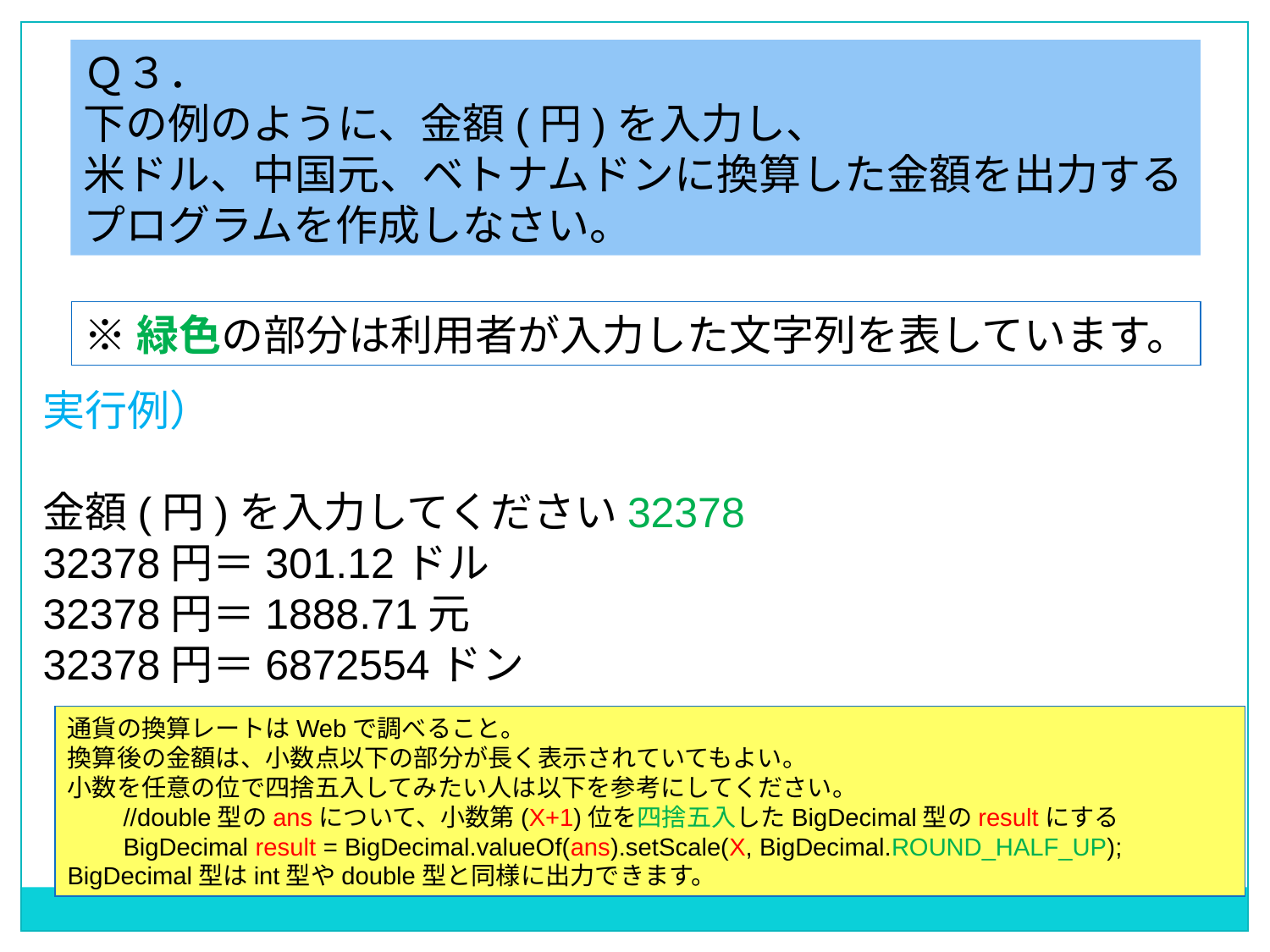

Ｑ３．
下の例のように、金額(円)を入力し、
米ドル、中国元、ベトナムドンに換算した金額を出力するプログラムを作成しなさい。
※緑色の部分は利用者が入力した文字列を表しています。
実行例）

金額(円)を入力してください32378
32378円＝301.12ドル
32378円＝1888.71元
32378円＝6872554ドン
通貨の換算レートはWebで調べること。
換算後の金額は、小数点以下の部分が長く表示されていてもよい。
小数を任意の位で四捨五入してみたい人は以下を参考にしてください。
        //double型のansについて、小数第(X+1)位を四捨五入したBigDecimal型のresultにする
        BigDecimal result = BigDecimal.valueOf(ans).setScale(X, BigDecimal.ROUND_HALF_UP);
BigDecimal型はint型やdouble型と同様に出力できます。